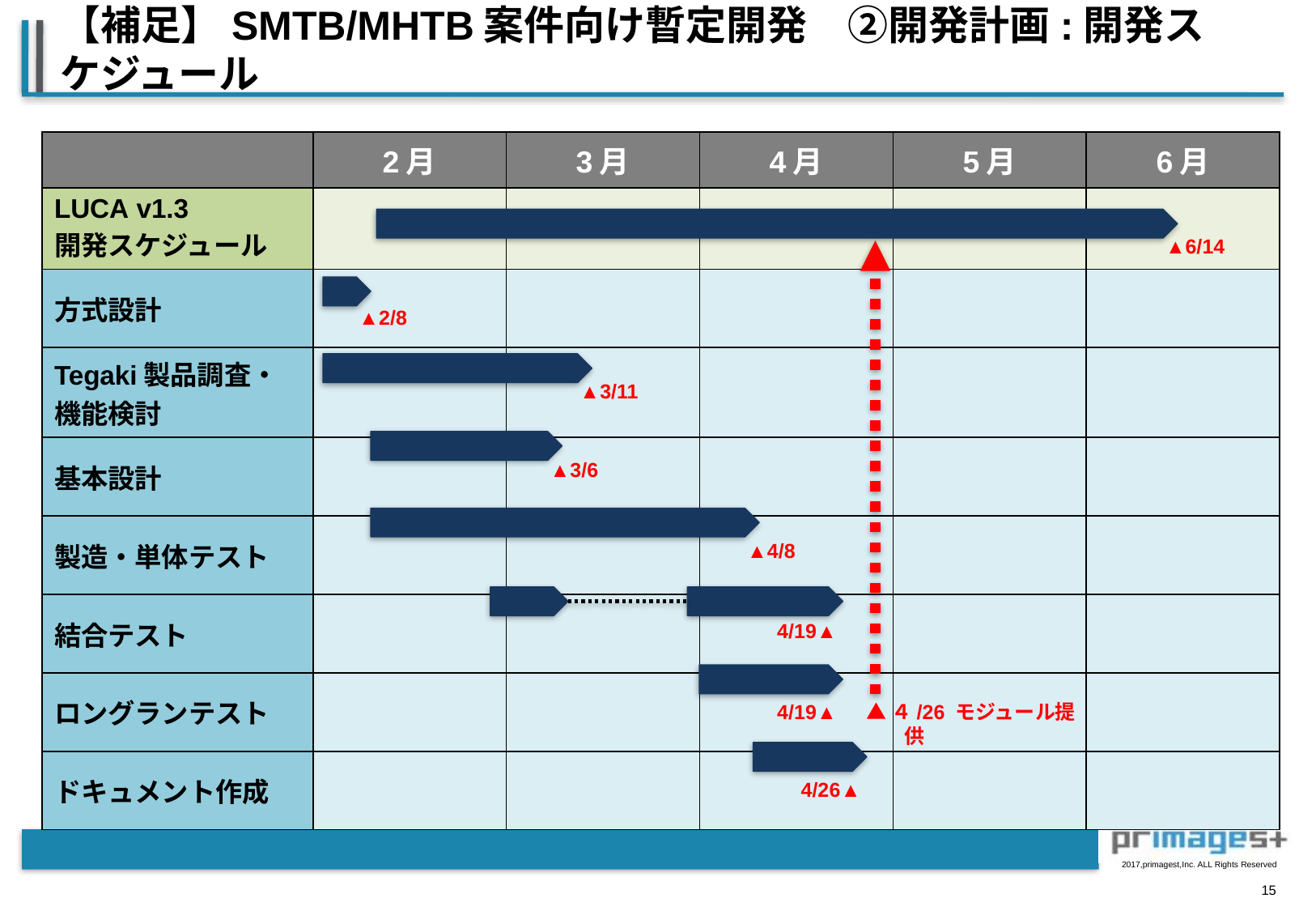

# 【補足】SMTB/MHTB案件向け暫定開発　②開発計画:開発スケジュール
|  | 2月 | 3月 | 4月 | 5月 | 6月 |
| --- | --- | --- | --- | --- | --- |
| LUCA v1.3 開発スケジュール |  |  |  |  |  |
| 方式設計 |  |  |  |  |  |
| Tegaki製品調査・ 機能検討 |  |  |  |  |  |
| 基本設計 |  |  |  |  |  |
| 製造・単体テスト |  |  |  |  |  |
| 結合テスト |  |  |  |  |  |
| ロングランテスト |  |  |  |  |  |
| ドキュメント作成 |  |  |  |  |  |

▲6/14

▲2/8

▲3/11

▲3/6

▲4/8

4/19▲

4/19▲
▲４/26 モジュール提供

4/26▲
15